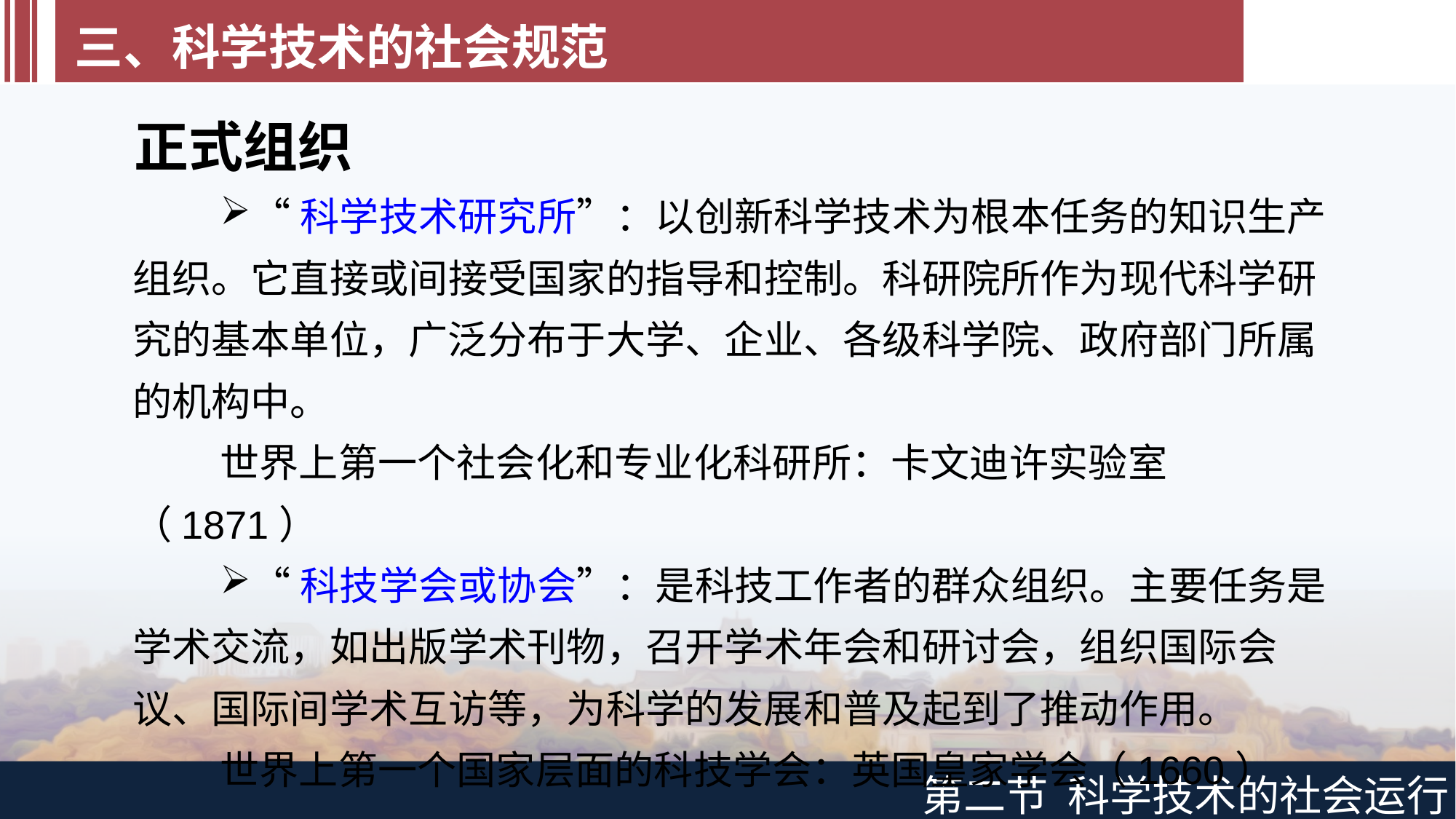

三、科学技术的社会规范
正式组织
“科学技术研究所”：以创新科学技术为根本任务的知识生产组织。它直接或间接受国家的指导和控制。科研院所作为现代科学研究的基本单位，广泛分布于大学、企业、各级科学院、政府部门所属的机构中。
世界上第一个社会化和专业化科研所：卡文迪许实验室（1871）
“科技学会或协会”：是科技工作者的群众组织。主要任务是学术交流，如出版学术刊物，召开学术年会和研讨会，组织国际会议、国际间学术互访等，为科学的发展和普及起到了推动作用。
世界上第一个国家层面的科技学会：英国皇家学会（1660）
第二节  科学技术的社会运行